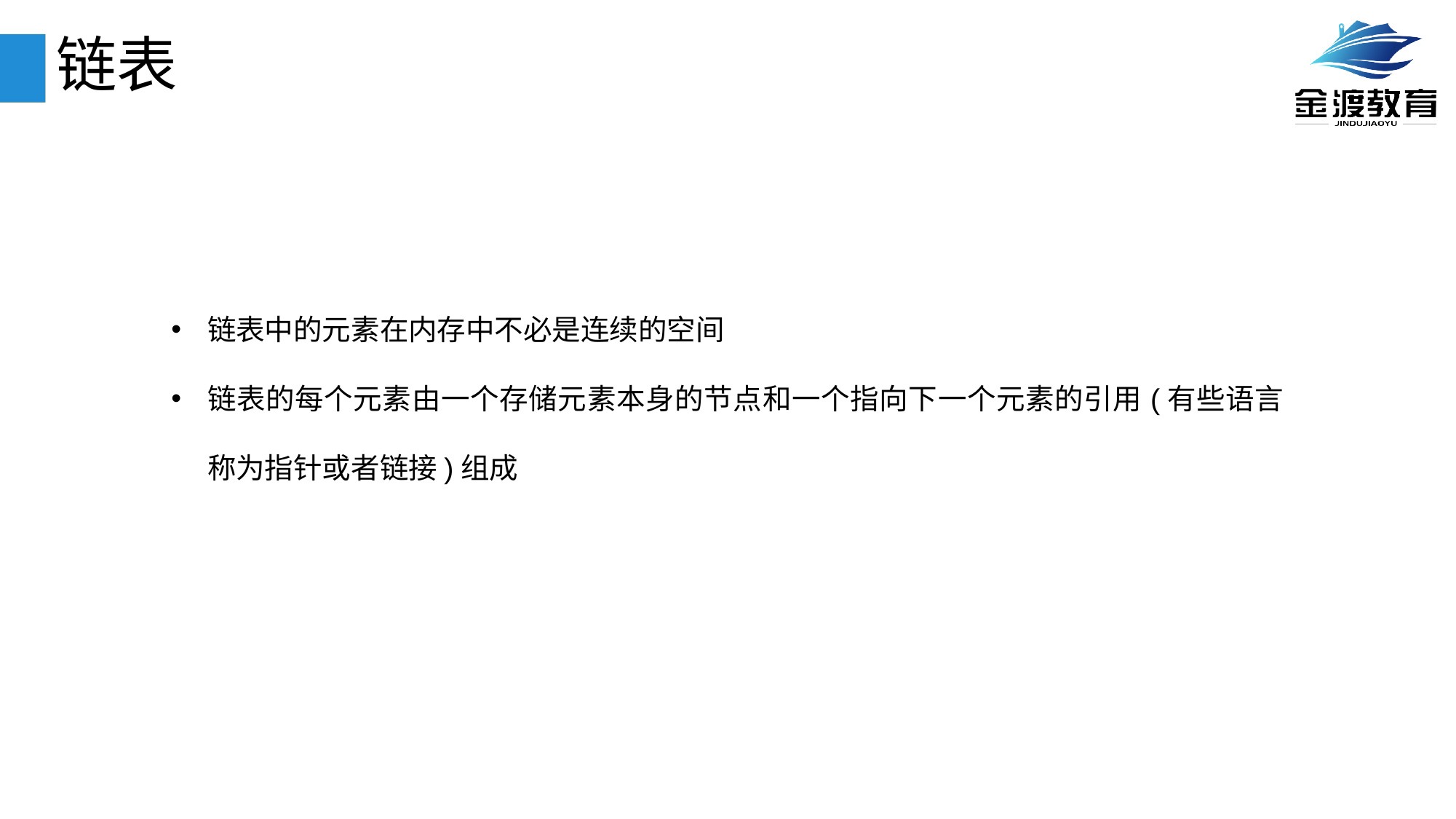

# 链表
链表中的元素在内存中不必是连续的空间
链表的每个元素由一个存储元素本身的节点和一个指向下一个元素的引用(有些语言称为指针或者链接)组成